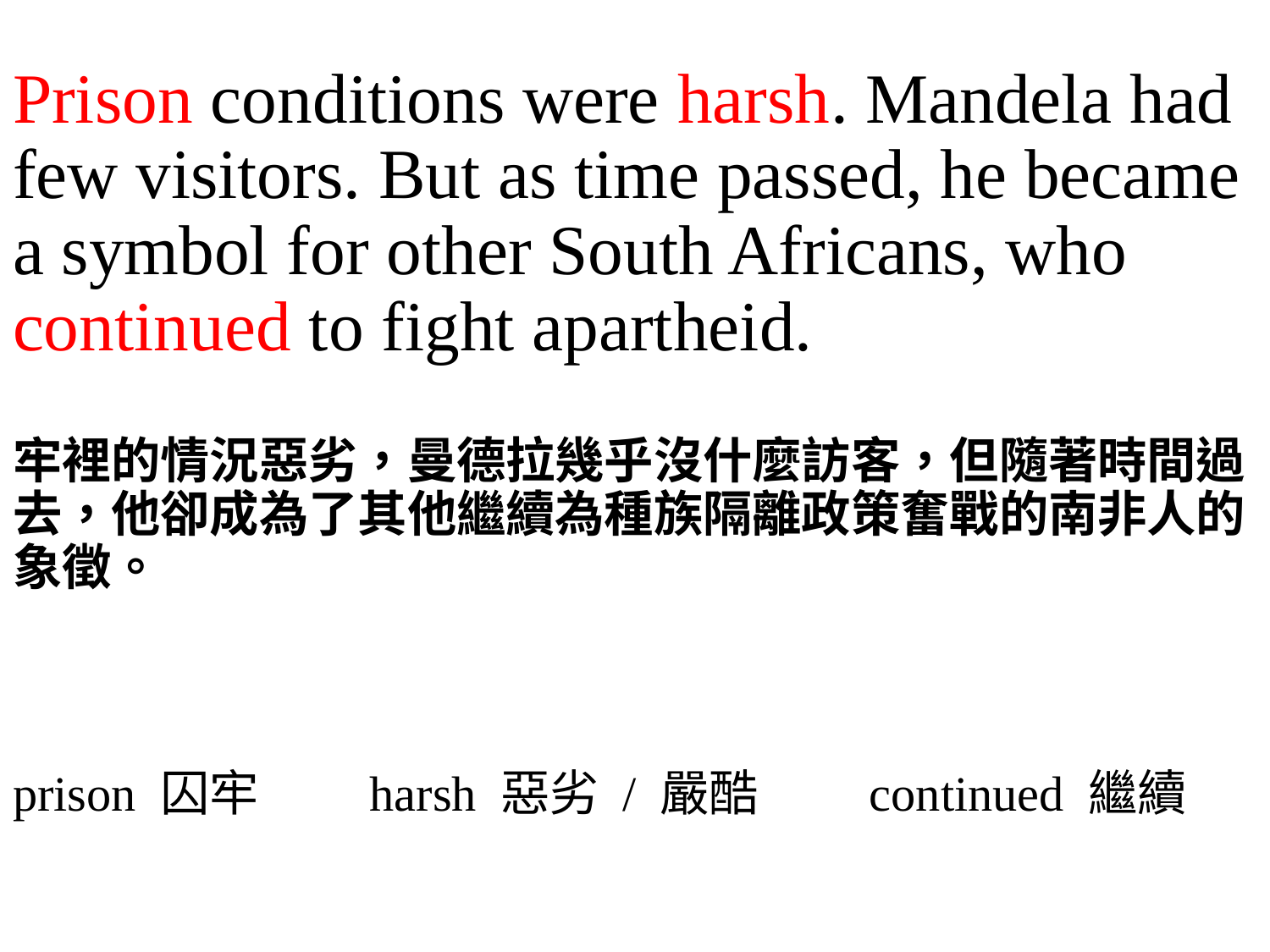

Prison conditions were harsh. Mandela had few visitors. But as time passed, he became a symbol for other South Africans, who continued to fight apartheid.

牢裡的情況惡劣，曼德拉幾乎沒什麼訪客，但隨著時間過去，他卻成為了其他繼續為種族隔離政策奮戰的南非人的象徵。

prison 囚牢　　harsh 惡劣 / 嚴酷　　continued 繼續